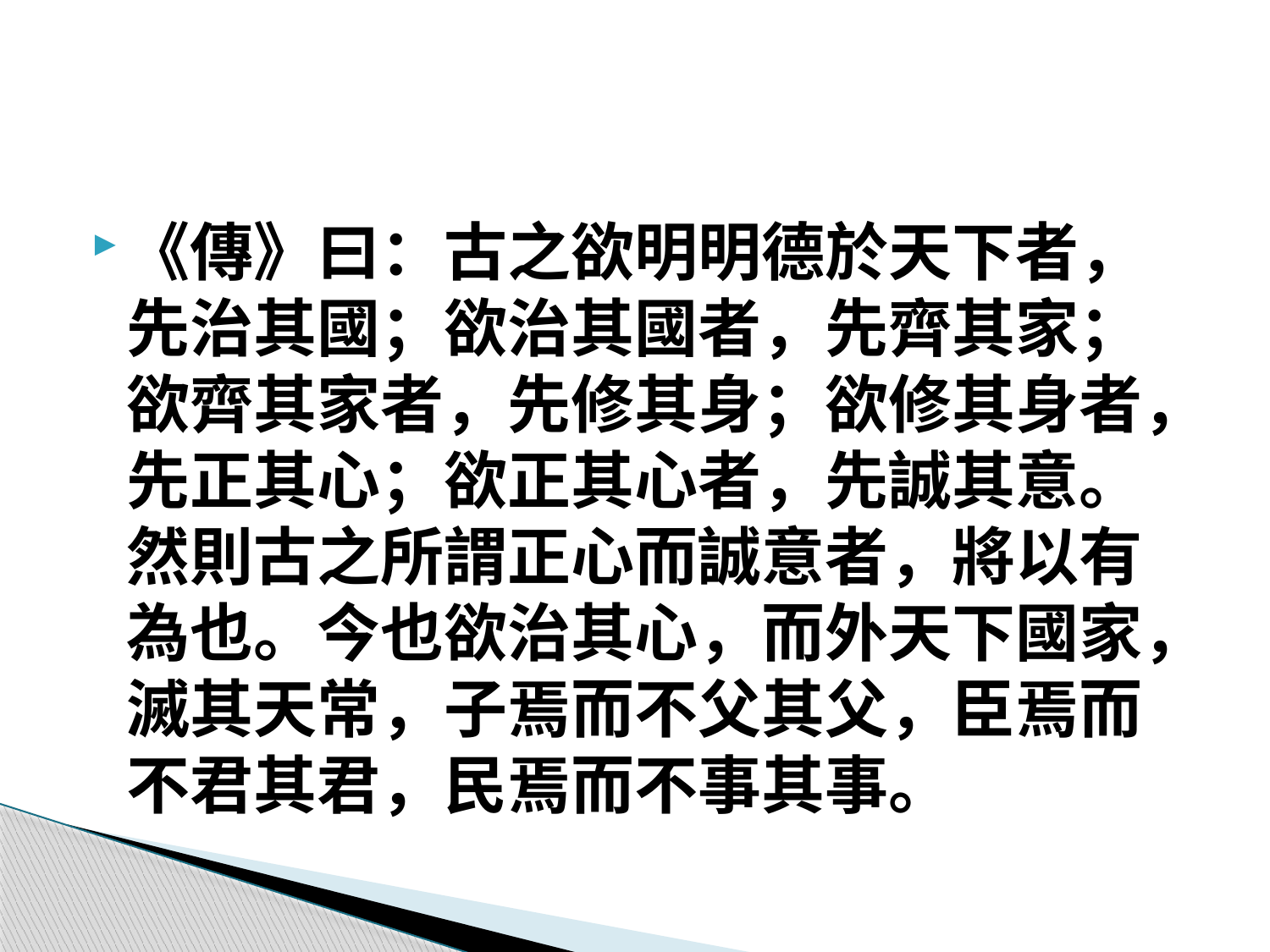

#
《傳》曰：古之欲明明德於天下者，先治其國；欲治其國者，先齊其家；欲齊其家者，先修其身；欲修其身者，先正其心；欲正其心者，先誠其意。然則古之所謂正心而誠意者，將以有為也。今也欲治其心，而外天下國家，滅其天常，子焉而不父其父，臣焉而不君其君，民焉而不事其事。